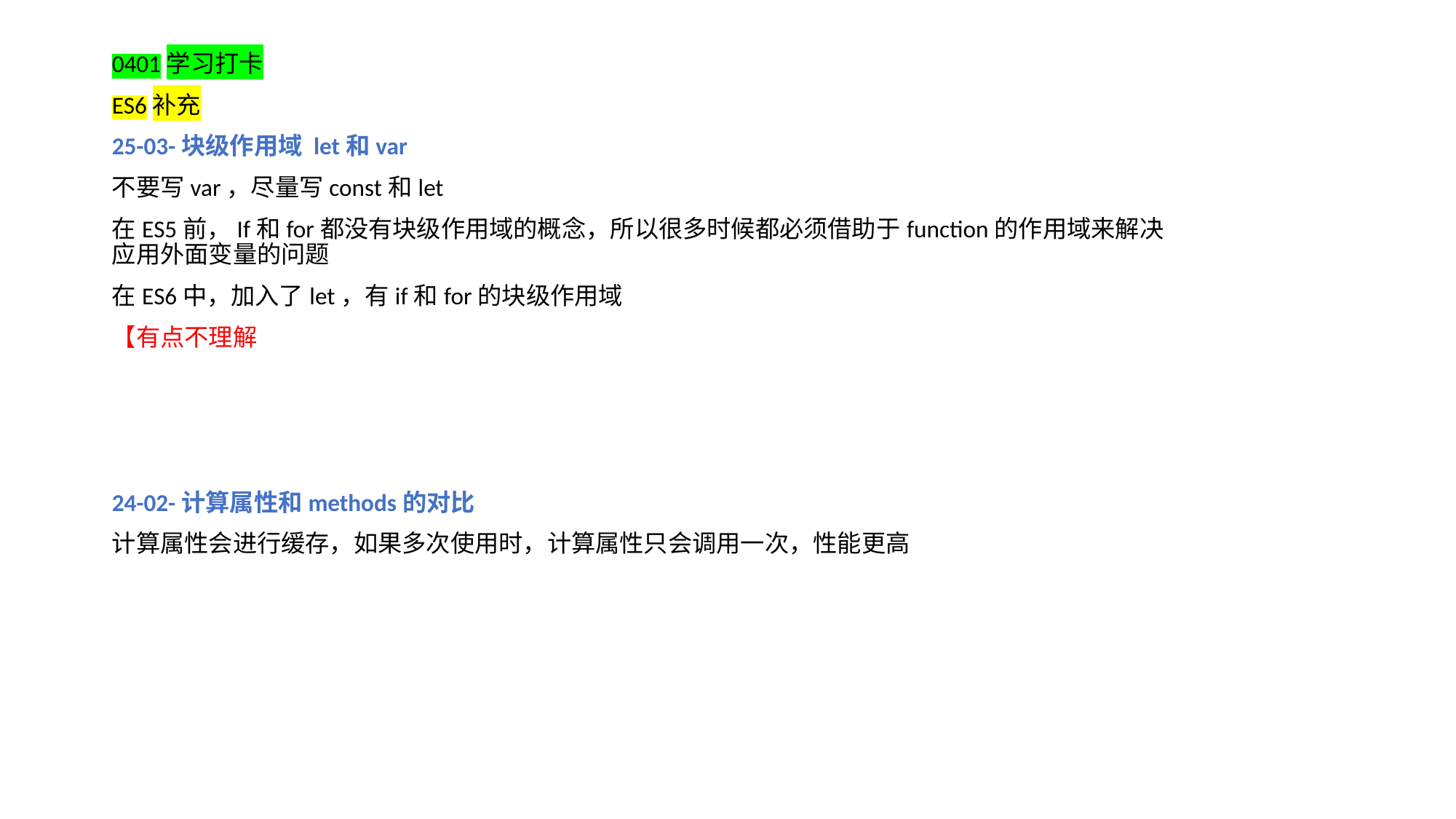

0401学习打卡
ES6补充
25-03-块级作用域 let和var
不要写var，尽量写const和let
在ES5前，If和for都没有块级作用域的概念，所以很多时候都必须借助于function的作用域来解决应用外面变量的问题
在ES6中，加入了let，有if和for的块级作用域
【有点不理解

24-02-计算属性和methods的对比
计算属性会进行缓存，如果多次使用时，计算属性只会调用一次，性能更高